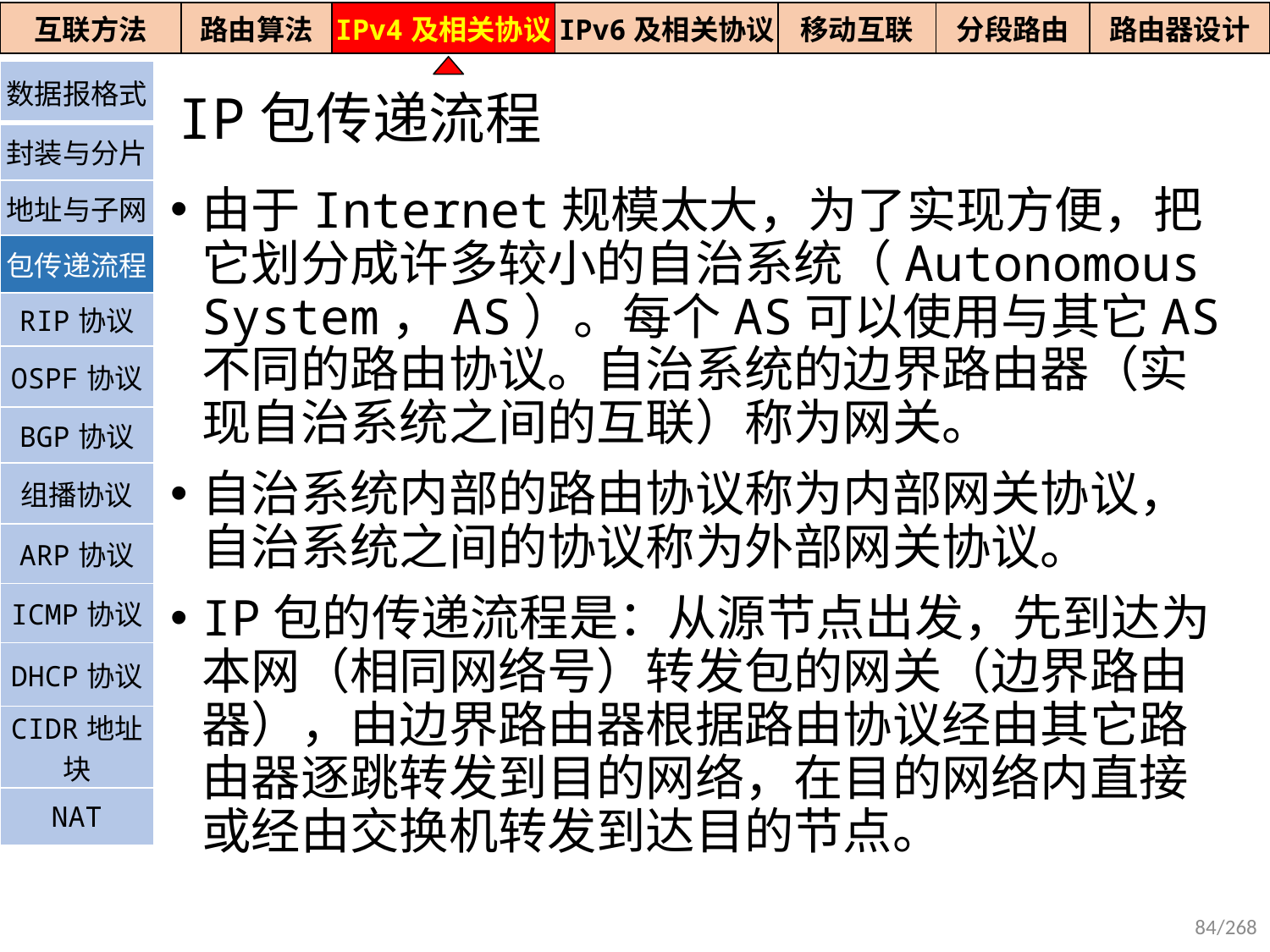

| 互联方法 | 路由算法 | IPv4及相关协议 | IPv6及相关协议 | 移动互联 | 分段路由 | 路由器设计 |
| --- | --- | --- | --- | --- | --- | --- |

| 数据报格式 |
| --- |
| 封装与分片 |
| 地址与子网 |
| 包传递流程 |
| RIP协议 |
| OSPF协议 |
| BGP协议 |
| 组播协议 |
| ARP协议 |
| ICMP协议 |
| DHCP协议 |
| CIDR地址块 |
| NAT |
IP包传递流程
由于Internet规模太大，为了实现方便，把它划分成许多较小的自治系统（Autonomous System，AS）。每个AS可以使用与其它AS不同的路由协议。自治系统的边界路由器（实现自治系统之间的互联）称为网关。
自治系统内部的路由协议称为内部网关协议，自治系统之间的协议称为外部网关协议。
IP包的传递流程是：从源节点出发，先到达为本网（相同网络号）转发包的网关（边界路由器），由边界路由器根据路由协议经由其它路由器逐跳转发到目的网络，在目的网络内直接或经由交换机转发到达目的节点。
84/268